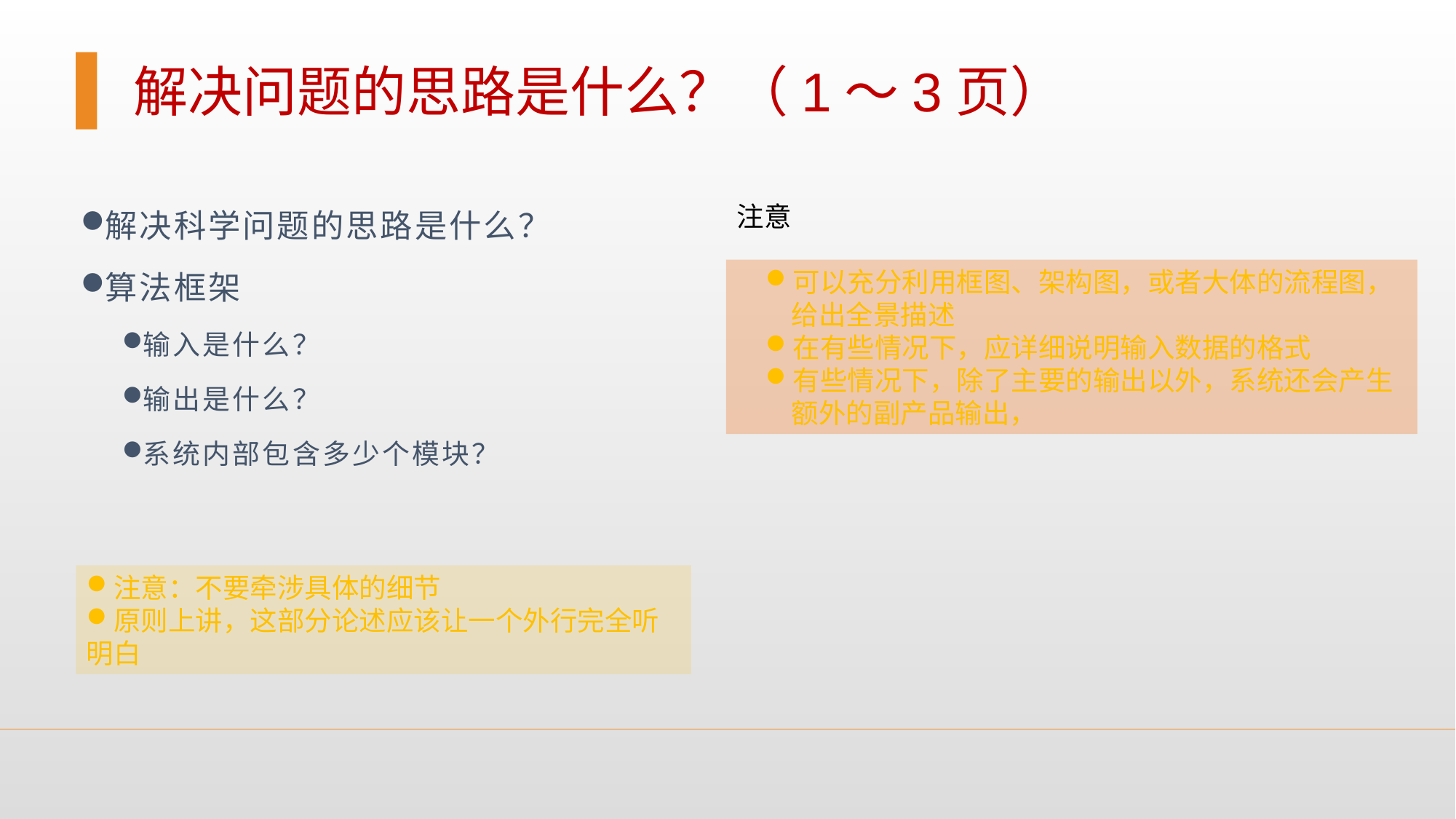

解决问题的思路是什么？（1～3页）
解决科学问题的思路是什么？
算法框架
输入是什么？
输出是什么？
系统内部包含多少个模块？

注意
可以充分利用框图、架构图，或者大体的流程图，给出全景描述
在有些情况下，应详细说明输入数据的格式
有些情况下，除了主要的输出以外，系统还会产生额外的副产品输出，
注意：不要牵涉具体的细节
原则上讲，这部分论述应该让一个外行完全听明白